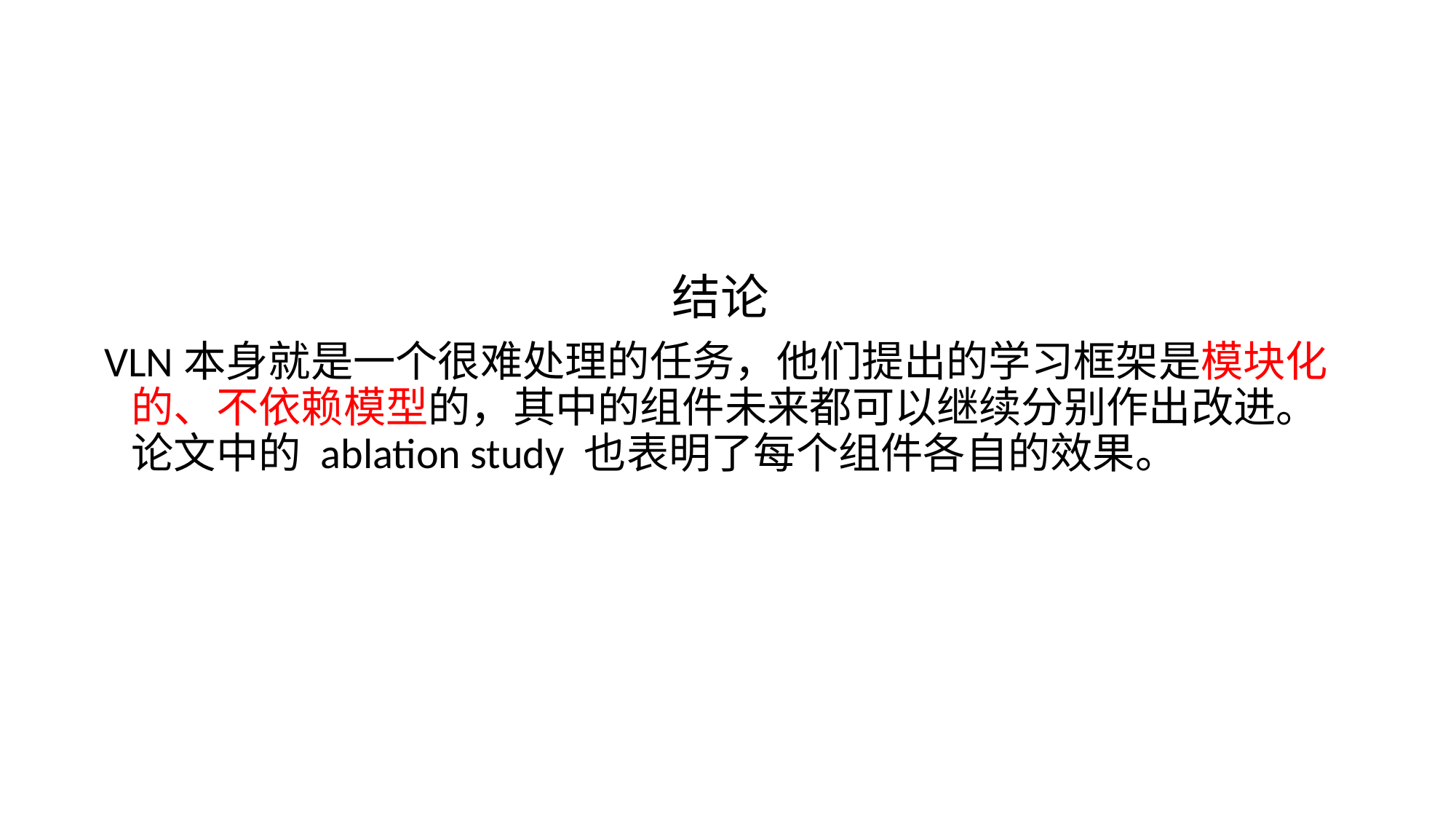

结论
VLN本身就是一个很难处理的任务，他们提出的学习框架是模块化的、不依赖模型的，其中的组件未来都可以继续分别作出改进。论文中的 ablation study 也表明了每个组件各自的效果。